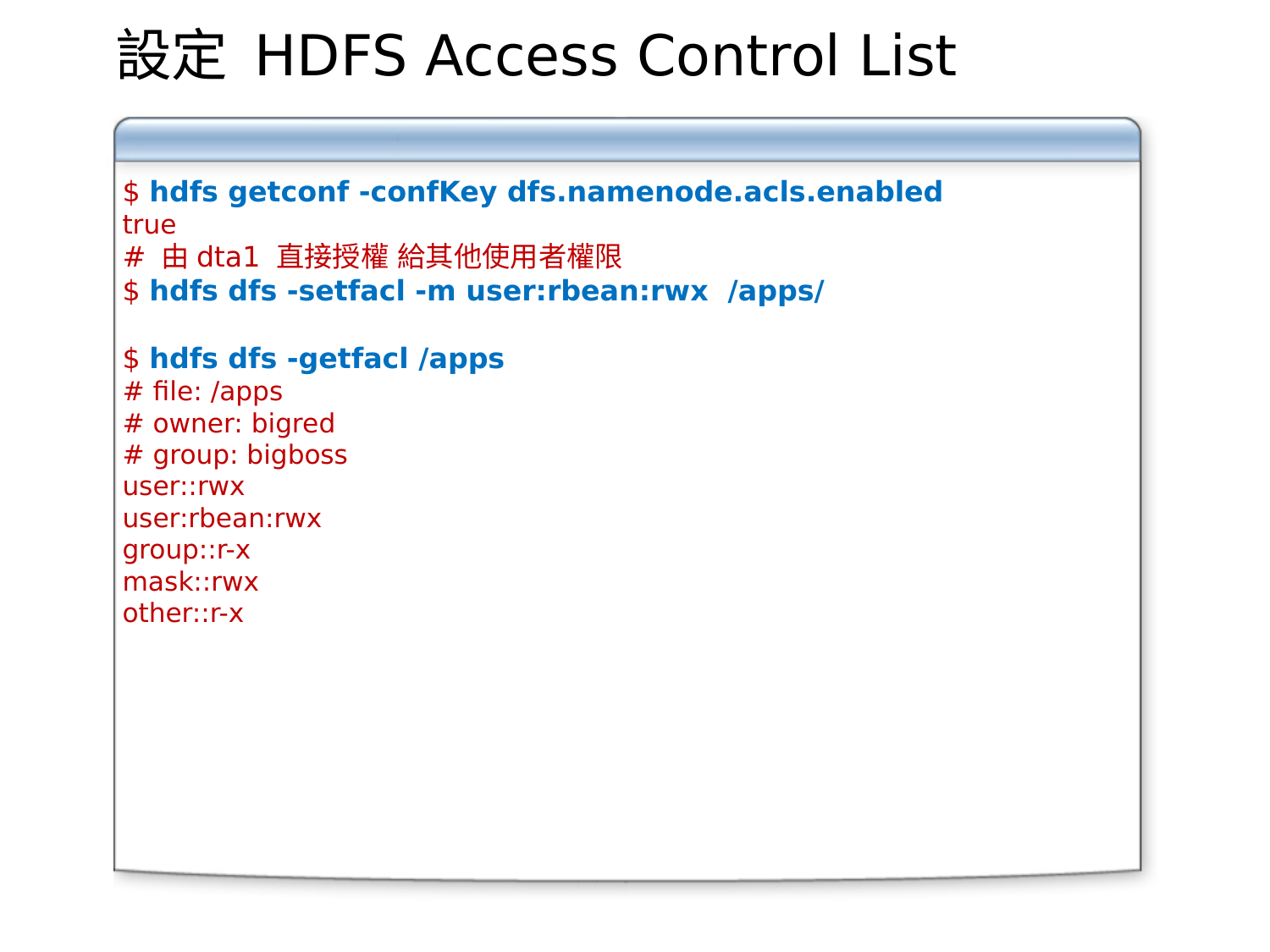

設定 HDFS Access Control List
$ hdfs getconf -confKey dfs.namenode.acls.enabled
true
# 由dta1 直接授權 給其他使用者權限
$ hdfs dfs -setfacl -m user:rbean:rwx  /apps/

$ hdfs dfs -getfacl /apps
# file: /apps
# owner: bigred
# group: bigboss
user::rwx
user:rbean:rwx
group::r-x
mask::rwx
other::r-x